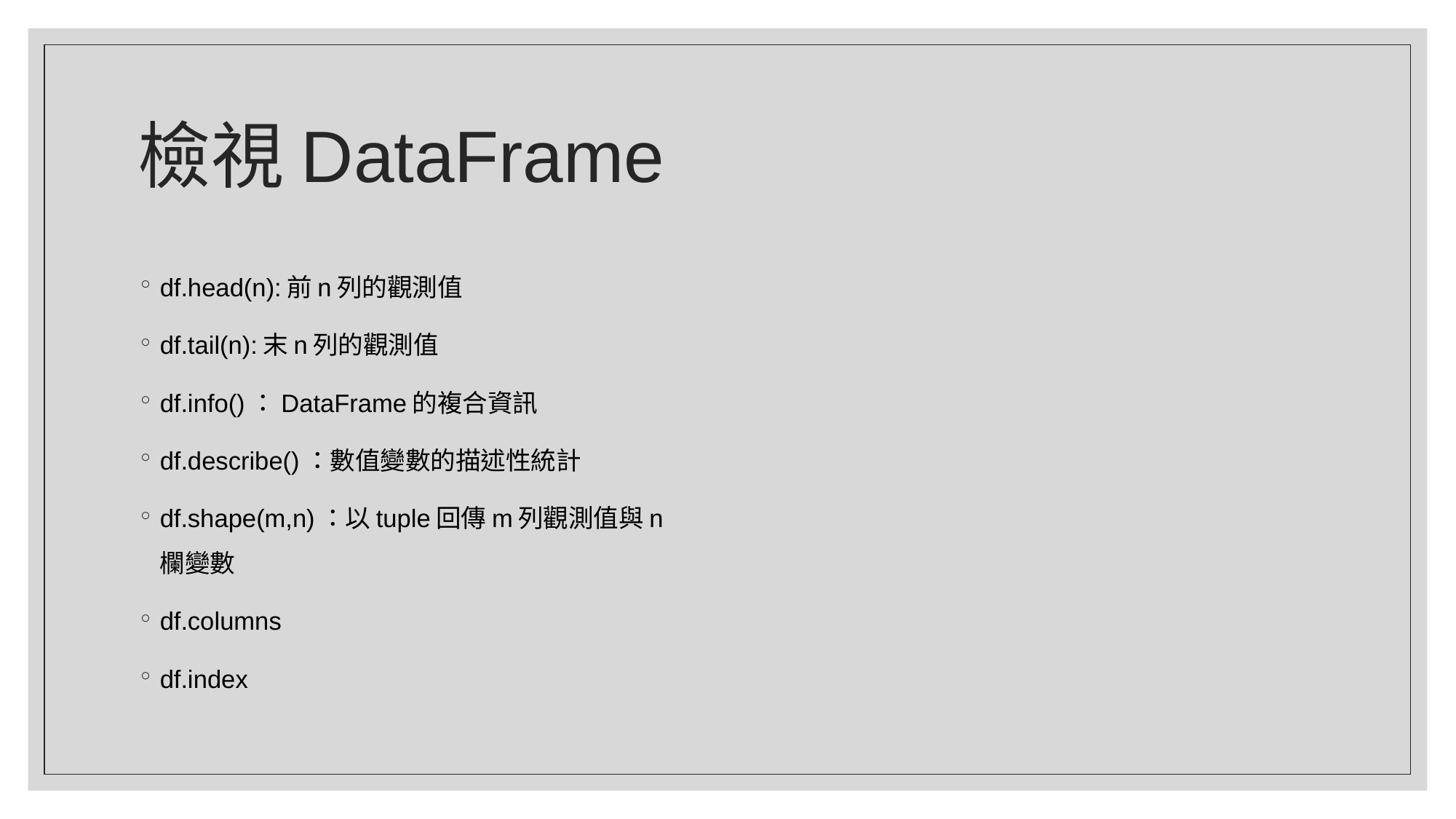

# 檢視DataFrame
df.head(n):前n列的觀測值
df.tail(n):末n列的觀測值
df.info()：DataFrame的複合資訊
df.describe()：數值變數的描述性統計
df.shape(m,n)：以tuple回傳m列觀測值與n欄變數
df.columns
df.index